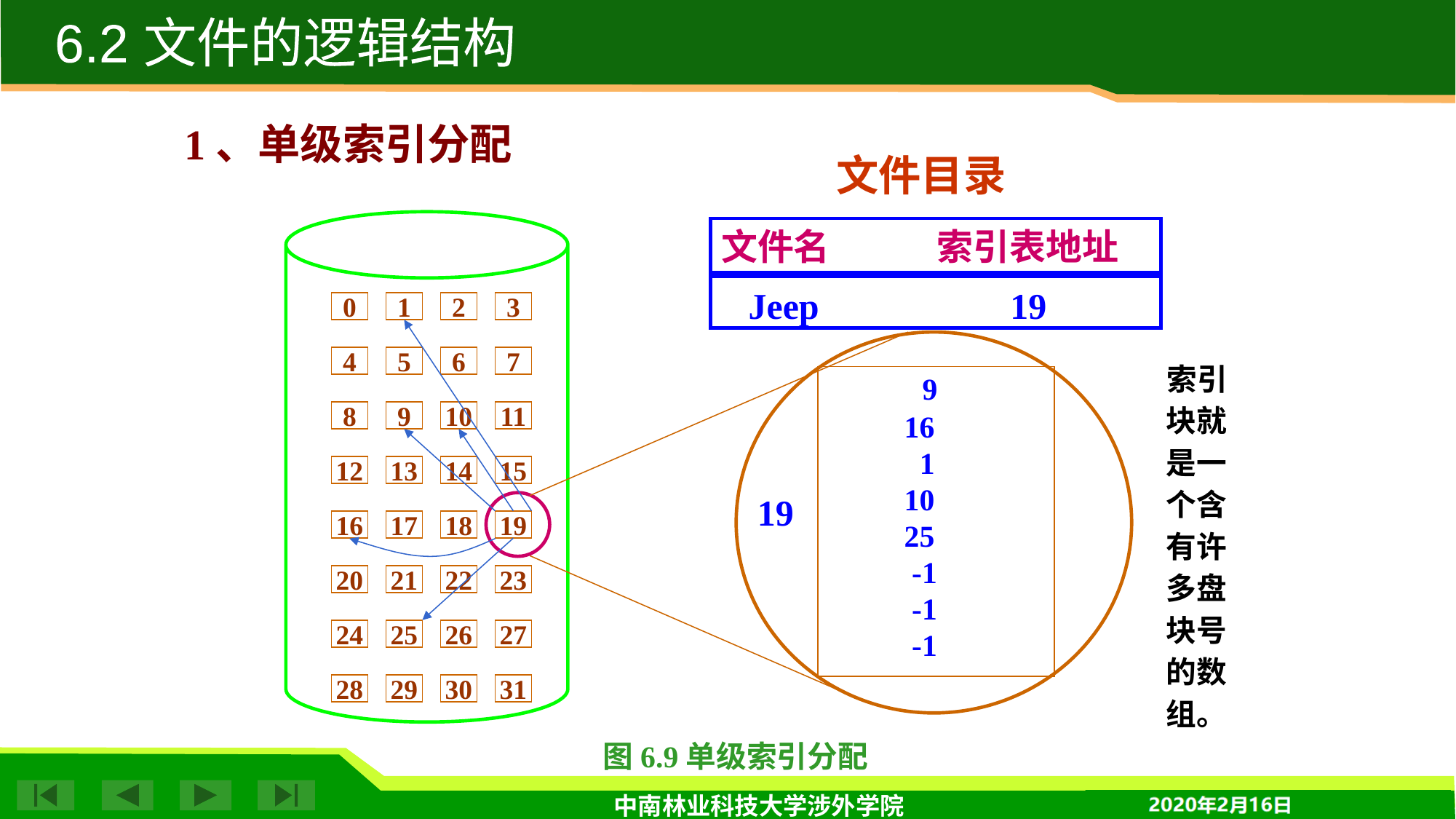

6.2 文件的逻辑结构
1、单级索引分配
文件目录

文件名             索引表地址

Jeep                     19
0
1
2
3
4
5
6
7
8
9
10
11
12
13
14
15
16
17
18
19
20
21
22
23
24
25
26
27
28
29
30
31

     索引块就是一个含有许多盘块号的数组。
  9
16
  1
10
25
 -1
 -1
 -1

19

图6.9单级索引分配